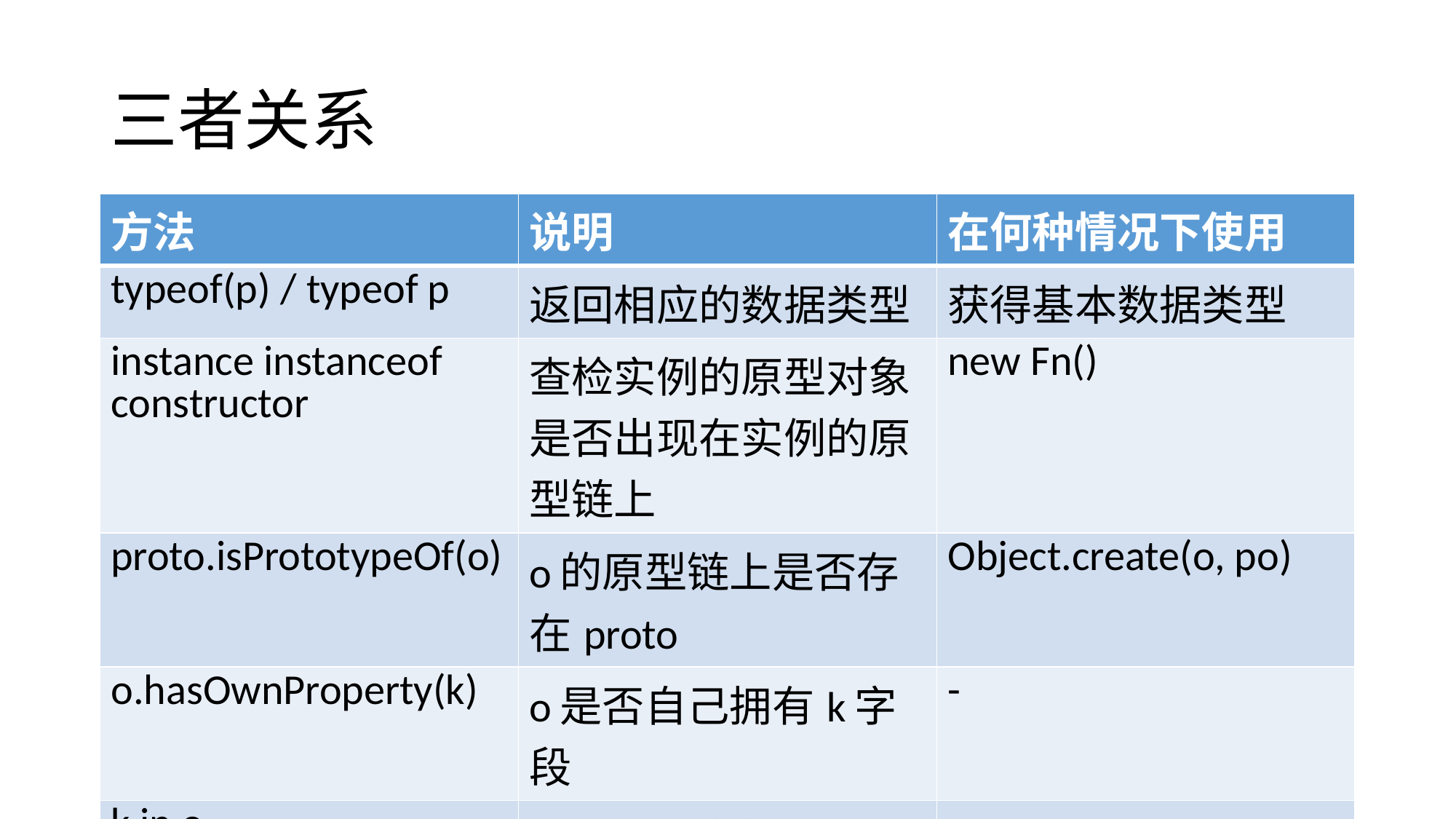

# 三者关系
| 方法 | 说明 | 在何种情况下使用 |
| --- | --- | --- |
| typeof(p) / typeof p | 返回相应的数据类型 | 获得基本数据类型 |
| instance instanceof constructor | 查检实例的原型对象是否出现在实例的原型链上 | new Fn() |
| proto.isPrototypeOf(o) | o的原型链上是否存在proto | Object.create(o, po) |
| o.hasOwnProperty(k) | o是否自己拥有k字段 | - |
| k in o | o及原型链中是否有k字段 | - |